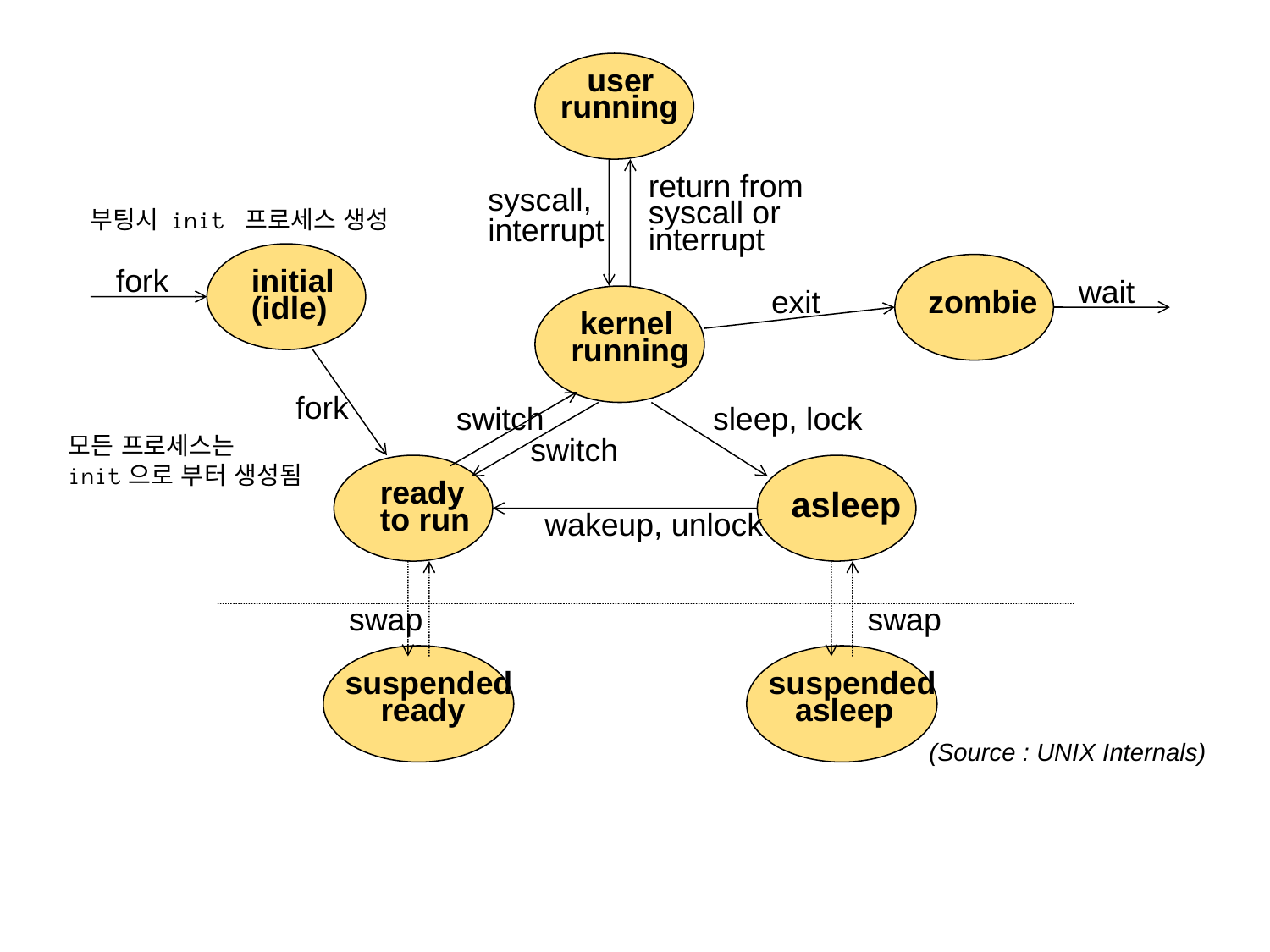

user
running

return from
syscall or
interrupt
syscall,
interrupt
부팅시 init 프로세스 생성

fork
  initial
  (idle)
wait
exit

   zombie

 kernel
running

fork

switch
sleep, lock

모든 프로세스는
init으로 부터 생성됨
switch

  ready
  to run
   asleep
wakeup, unlock

swap
swap

suspended
    ready
suspended
   asleep
(Source : UNIX Internals)